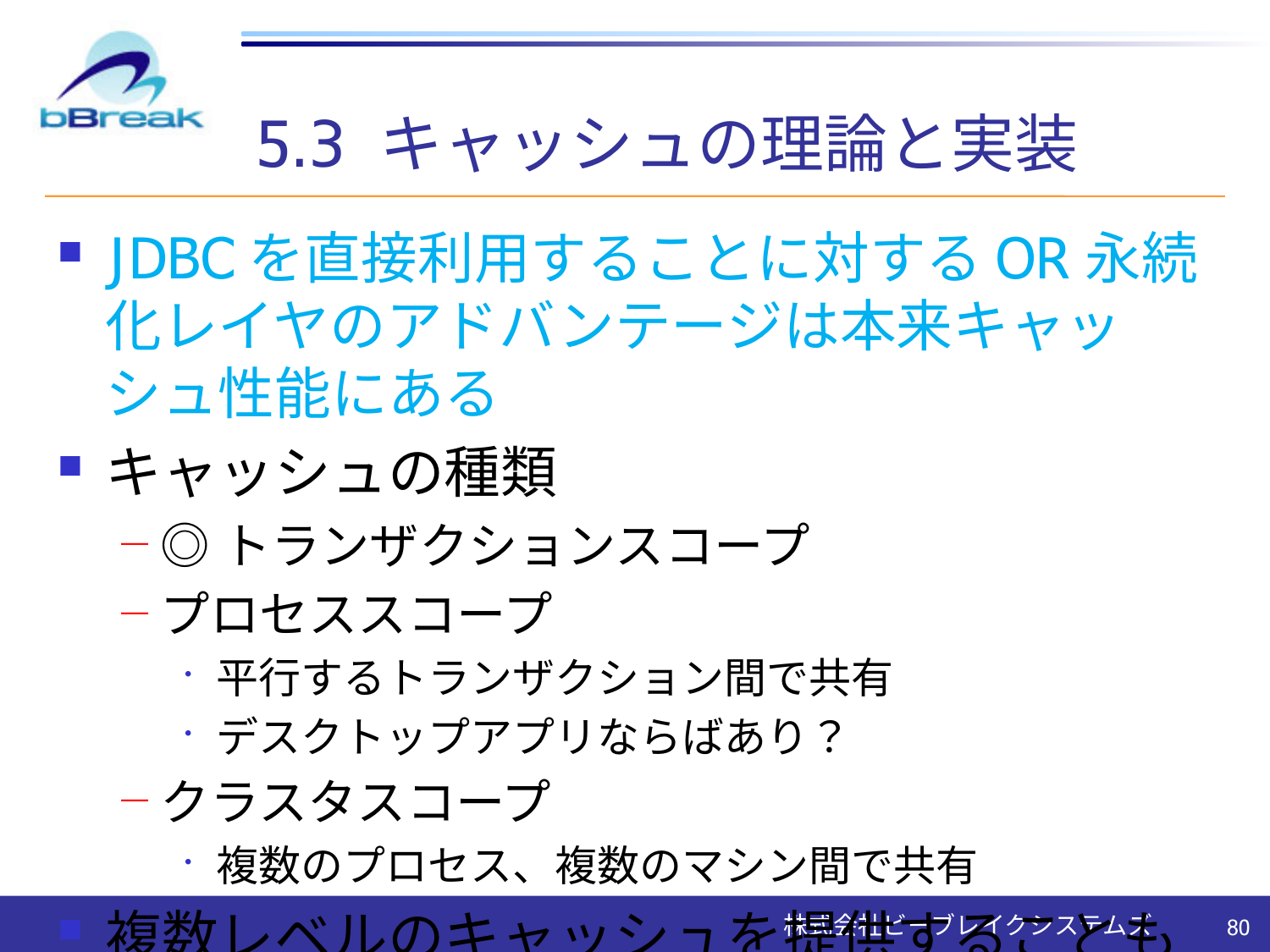

# 5.3 キャッシュの理論と実装
JDBCを直接利用することに対するOR永続化レイヤのアドバンテージは本来キャッシュ性能にある
キャッシュの種類
◎トランザクションスコープ
プロセススコープ
平行するトランザクション間で共有
デスクトップアプリならばあり？
クラスタスコープ
複数のプロセス、複数のマシン間で共有
複数レベルのキャッシュを提供することもある
一時キャッシュ→プロセススコープ→DBアクセス